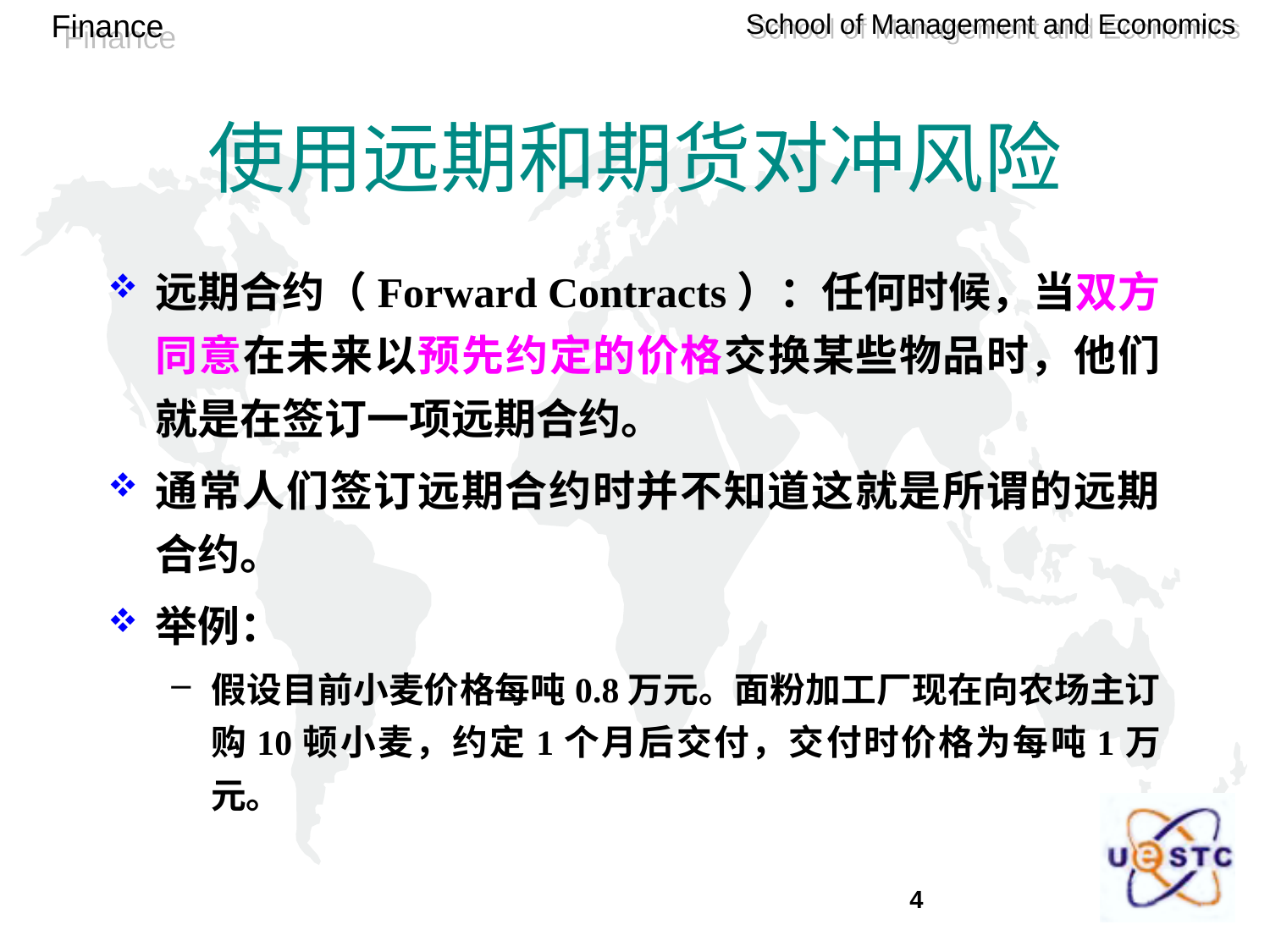

# 使用远期和期货对冲风险
远期合约（Forward Contracts）：任何时候，当双方同意在未来以预先约定的价格交换某些物品时，他们就是在签订一项远期合约。
通常人们签订远期合约时并不知道这就是所谓的远期合约。
举例：
假设目前小麦价格每吨0.8万元。面粉加工厂现在向农场主订购10顿小麦，约定1个月后交付，交付时价格为每吨1万元。